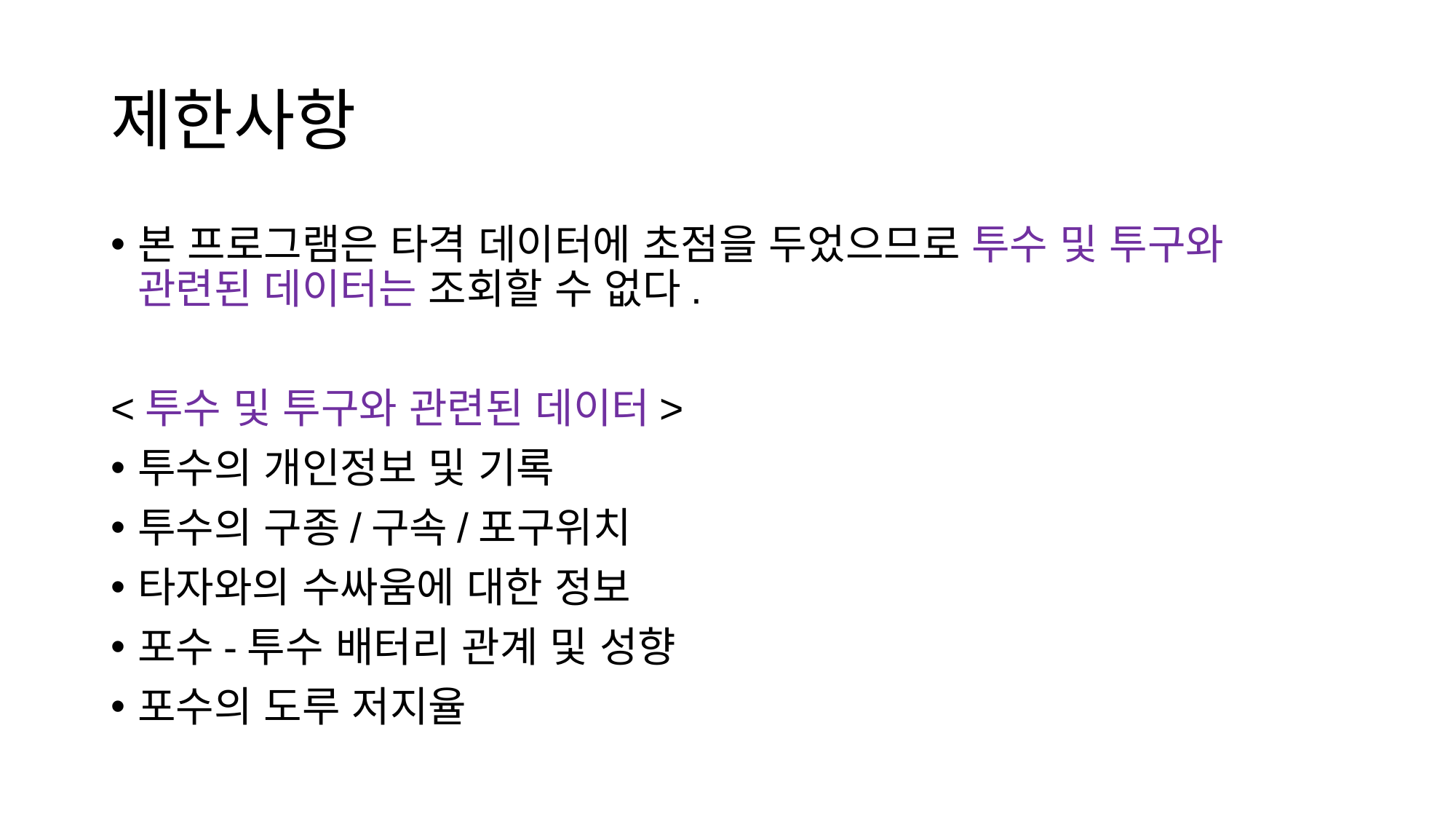

# 제한사항
본 프로그램은 타격 데이터에 초점을 두었으므로 투수 및 투구와 관련된 데이터는 조회할 수 없다.

<투수 및 투구와 관련된 데이터>
투수의 개인정보 및 기록
투수의 구종/구속/포구위치
타자와의 수싸움에 대한 정보
포수-투수 배터리 관계 및 성향
포수의 도루 저지율